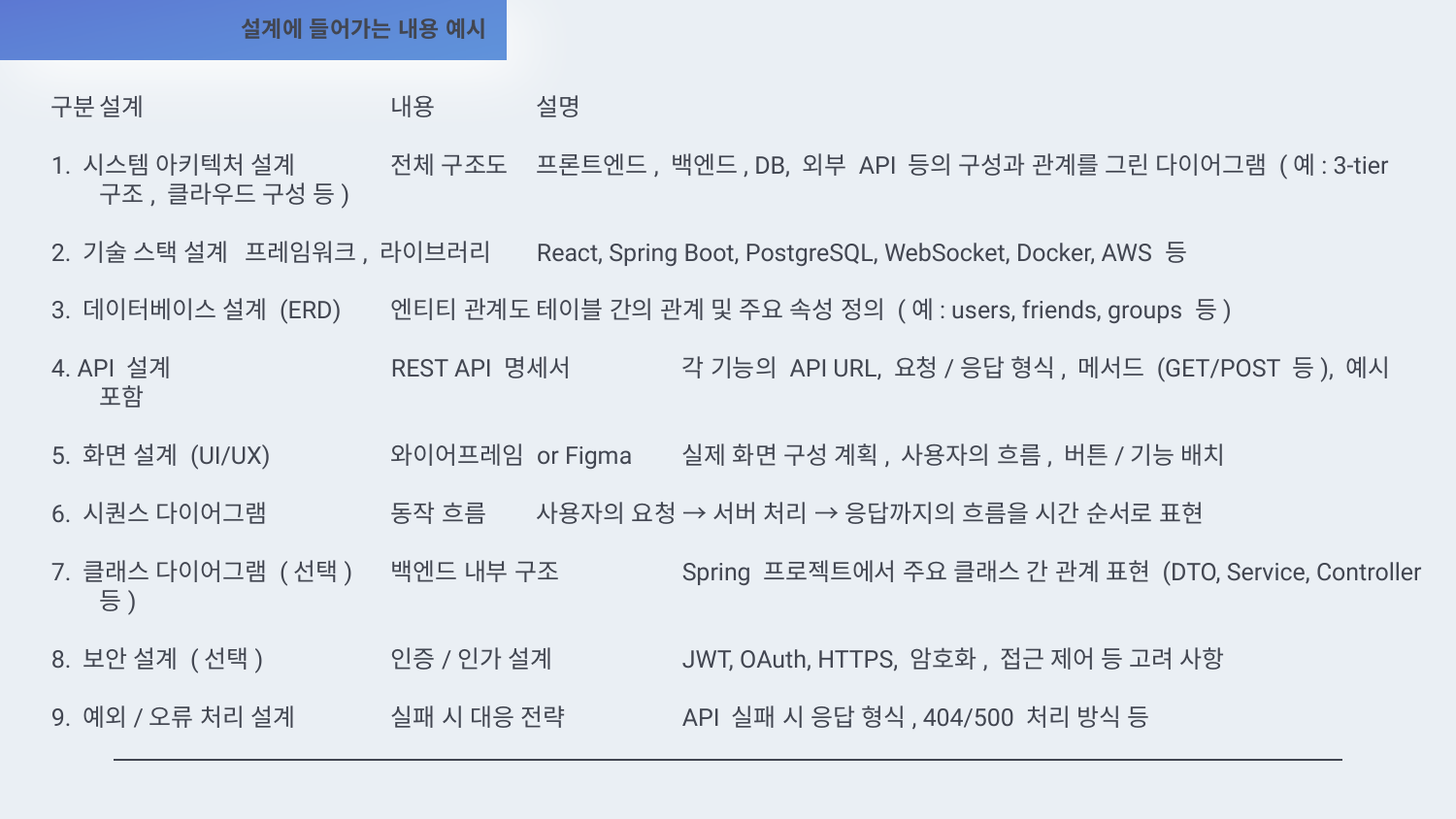

# 설계에 들어가는 내용 예시
구분	설계 		내용	설명

1. 시스템 아키텍처 설계	전체 구조도	프론트엔드, 백엔드, DB, 외부 API 등의 구성과 관계를 그린 다이어그램 (예: 3-tier 구조, 클라우드 구성 등)

2. 기술 스택 설계	프레임워크, 라이브러리	React, Spring Boot, PostgreSQL, WebSocket, Docker, AWS 등

3. 데이터베이스 설계 (ERD)	엔티티 관계도	테이블 간의 관계 및 주요 속성 정의 (예: users, friends, groups 등)

4. API 설계		REST API 명세서	각 기능의 API URL, 요청/응답 형식, 메서드 (GET/POST 등), 예시 포함

5. 화면 설계 (UI/UX)	와이어프레임 or Figma	실제 화면 구성 계획, 사용자의 흐름, 버튼/기능 배치

6. 시퀀스 다이어그램	동작 흐름	사용자의 요청 → 서버 처리 → 응답까지의 흐름을 시간 순서로 표현

7. 클래스 다이어그램 (선택)	백엔드 내부 구조	Spring 프로젝트에서 주요 클래스 간 관계 표현 (DTO, Service, Controller 등)

8. 보안 설계 (선택)	인증/인가 설계	JWT, OAuth, HTTPS, 암호화, 접근 제어 등 고려 사항

9. 예외/오류 처리 설계	실패 시 대응 전략	API 실패 시 응답 형식, 404/500 처리 방식 등